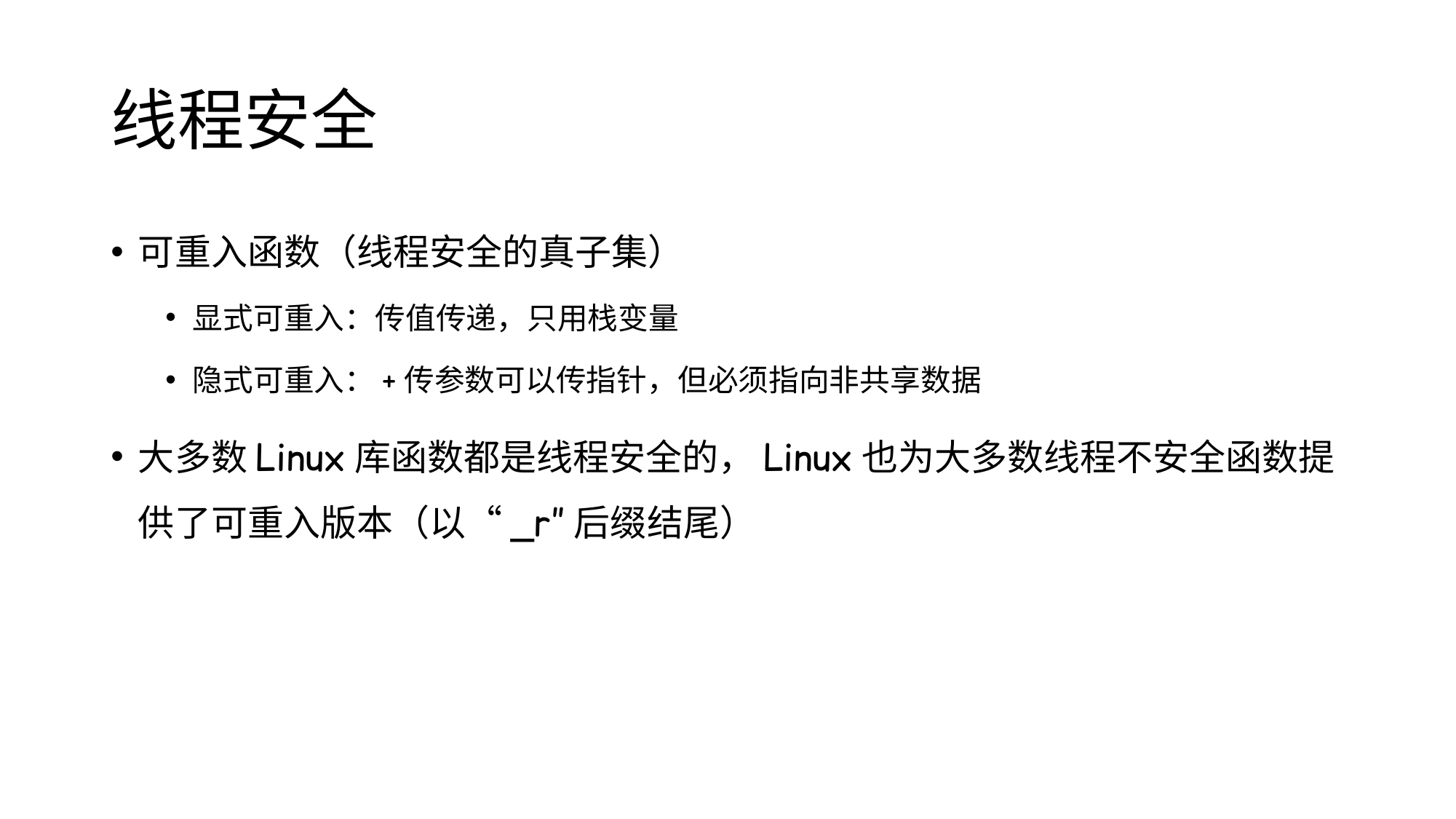

# 线程安全
可重入函数（线程安全的真子集）
显式可重入：传值传递，只用栈变量
隐式可重入：+传参数可以传指针，但必须指向非共享数据
大多数Linux库函数都是线程安全的，Linux也为大多数线程不安全函数提供了可重入版本（以“_r”后缀结尾）